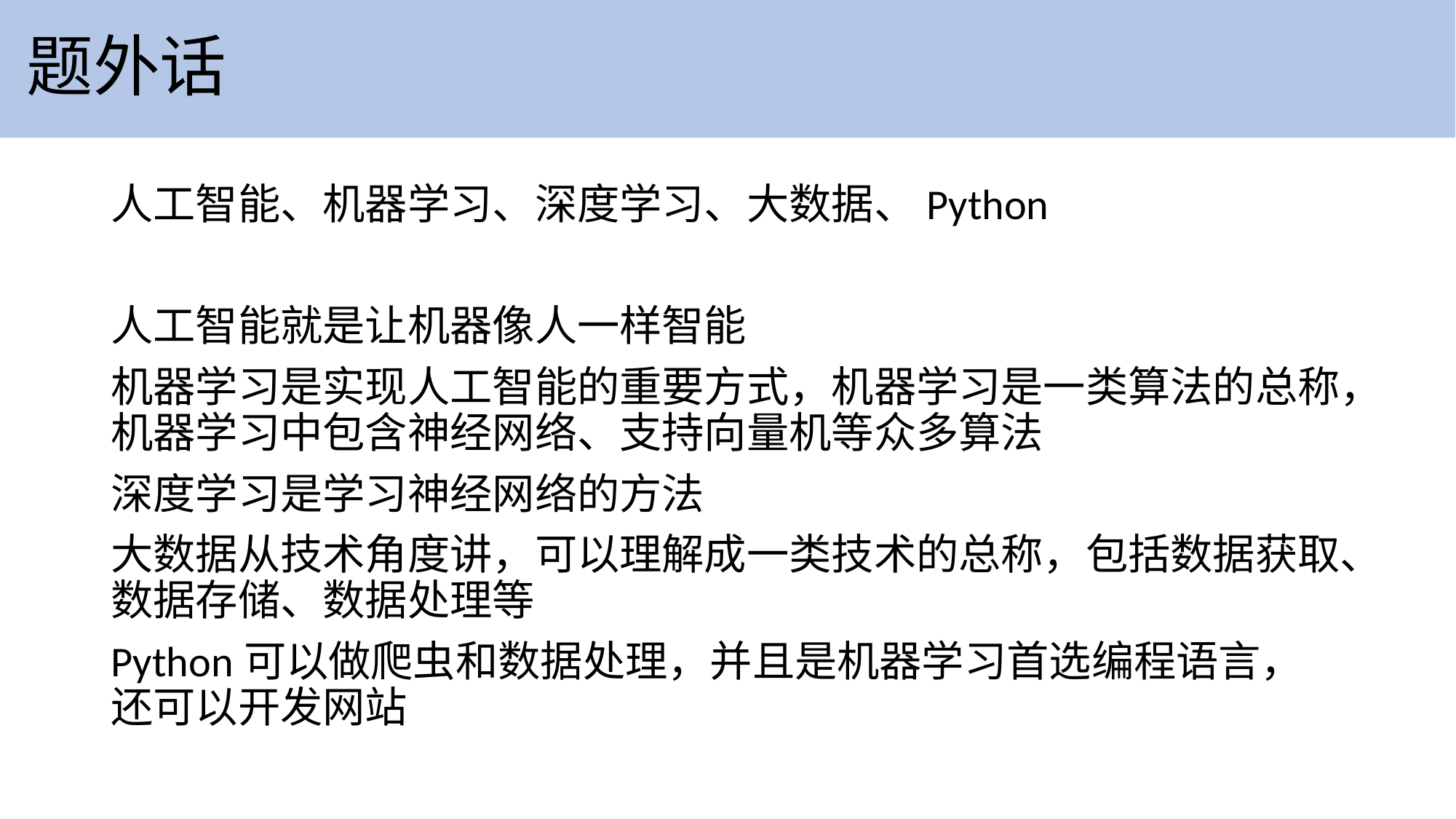

# 题外话
人工智能、机器学习、深度学习、大数据、Python

人工智能就是让机器像人一样智能
机器学习是实现人工智能的重要方式，机器学习是一类算法的总称，机器学习中包含神经网络、支持向量机等众多算法
深度学习是学习神经网络的方法
大数据从技术角度讲，可以理解成一类技术的总称，包括数据获取、数据存储、数据处理等
Python可以做爬虫和数据处理，并且是机器学习首选编程语言，还可以开发网站